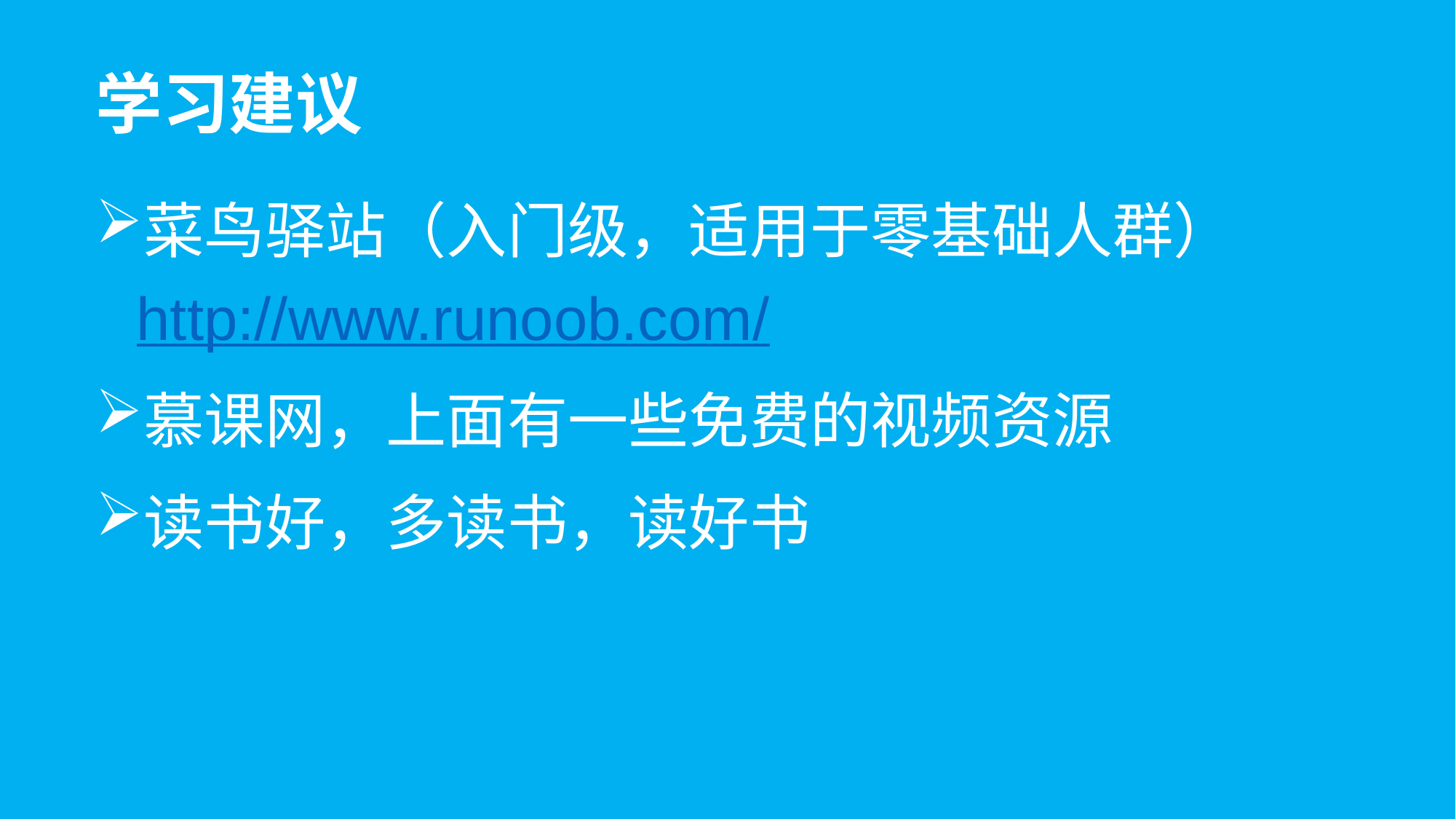

# 学习建议
菜鸟驿站（入门级，适用于零基础人群）	http://www.runoob.com/
慕课网，上面有一些免费的视频资源
读书好，多读书，读好书